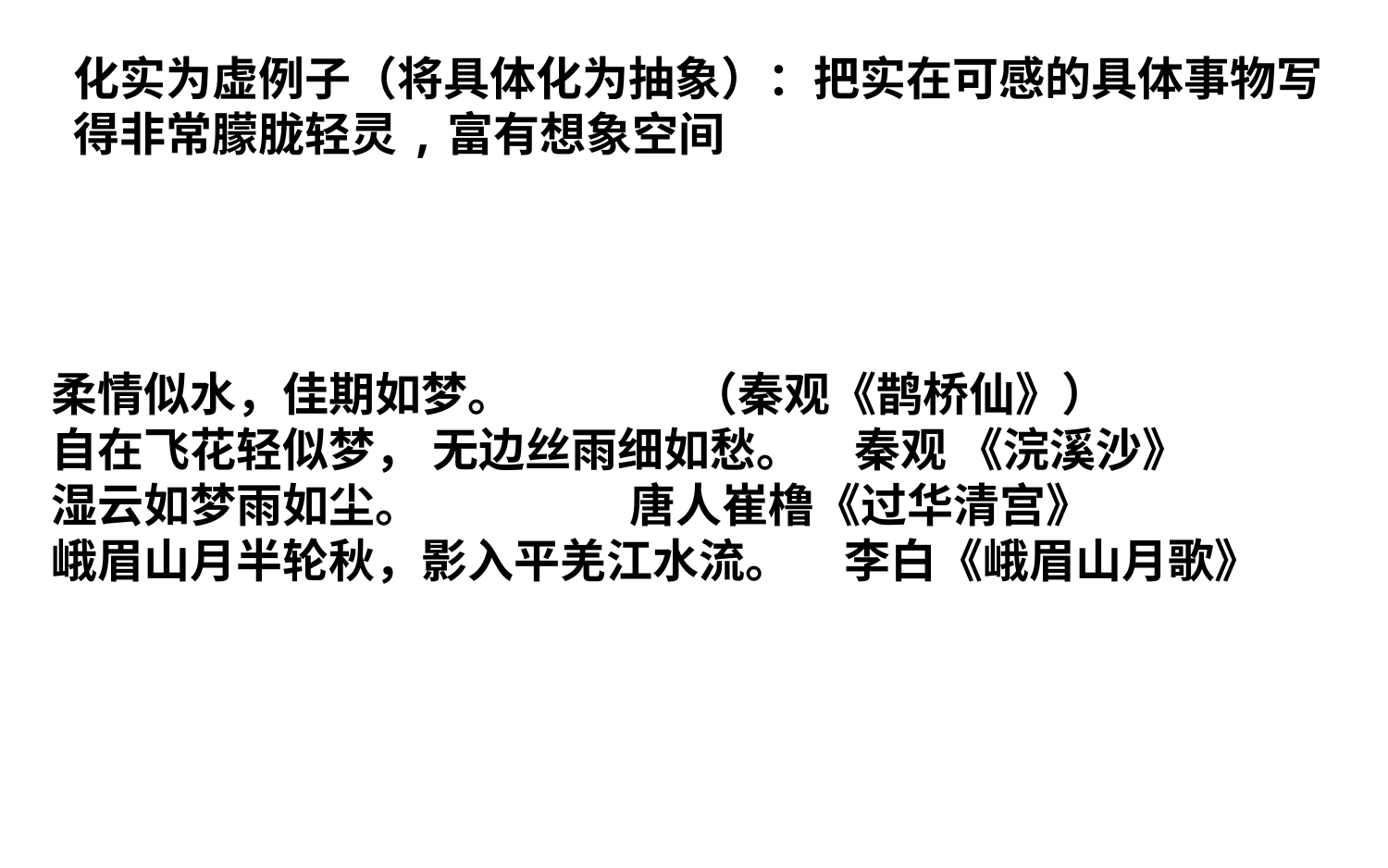

化实为虚例子（将具体化为抽象）：把实在可感的具体事物写得非常朦胧轻灵,富有想象空间
柔情似水，佳期如梦。                 （秦观《鹊桥仙》）
自在飞花轻似梦， 无边丝雨细如愁。     秦观 《浣溪沙》
湿云如梦雨如尘。                    唐人崔橹《过华清宫》
峨眉山月半轮秋，影入平羌江水流。     李白《峨眉山月歌》